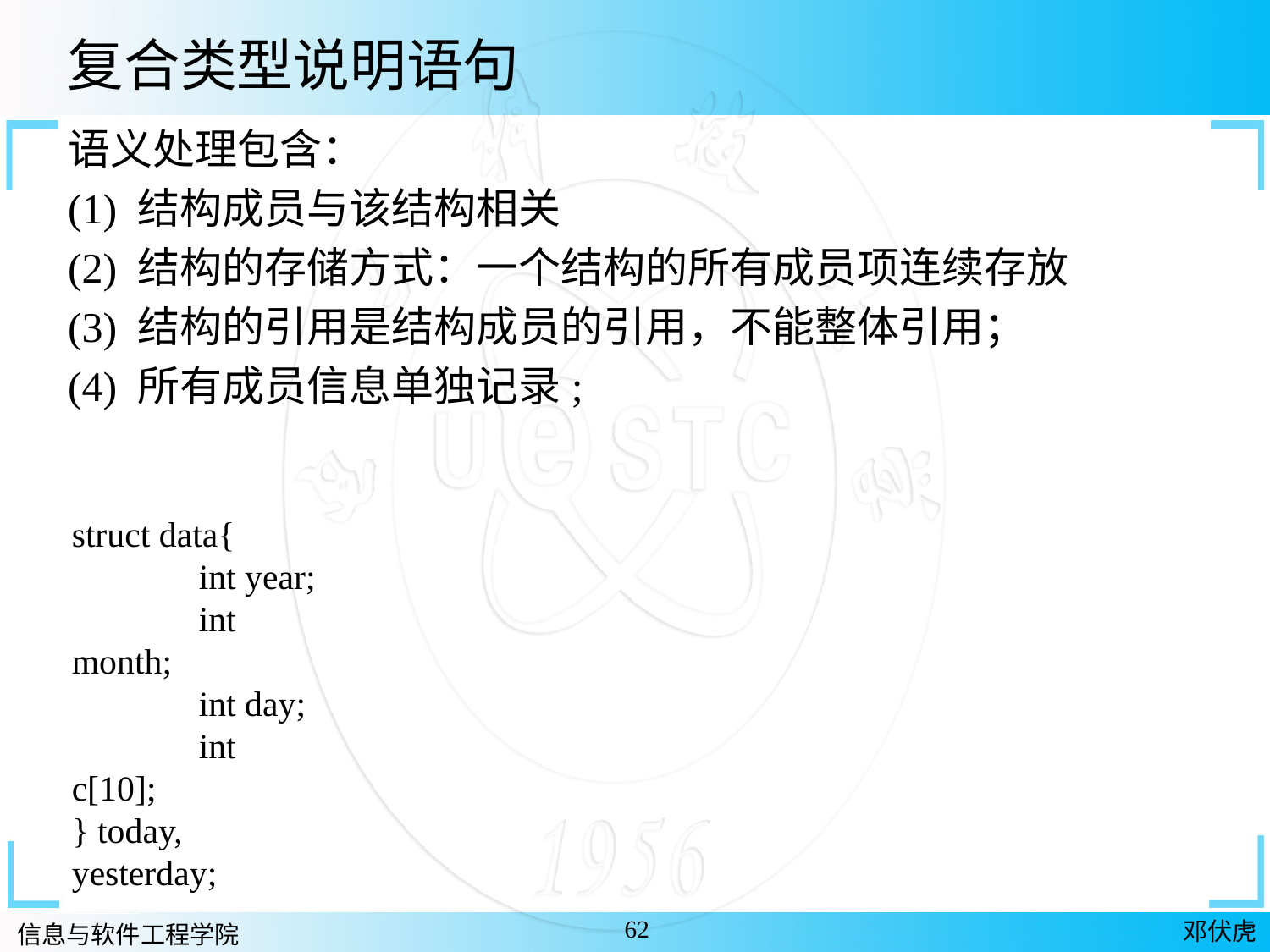

复合类型说明语句
语义处理包含：
(1) 结构成员与该结构相关
(2) 结构的存储方式：一个结构的所有成员项连续存放
(3) 结构的引用是结构成员的引用，不能整体引用；
(4) 所有成员信息单独记录;
struct data{
	int year;
	int month;
	int day;
	int c[10];
} today, yesterday;
62
邓伏虎
信息与软件工程学院